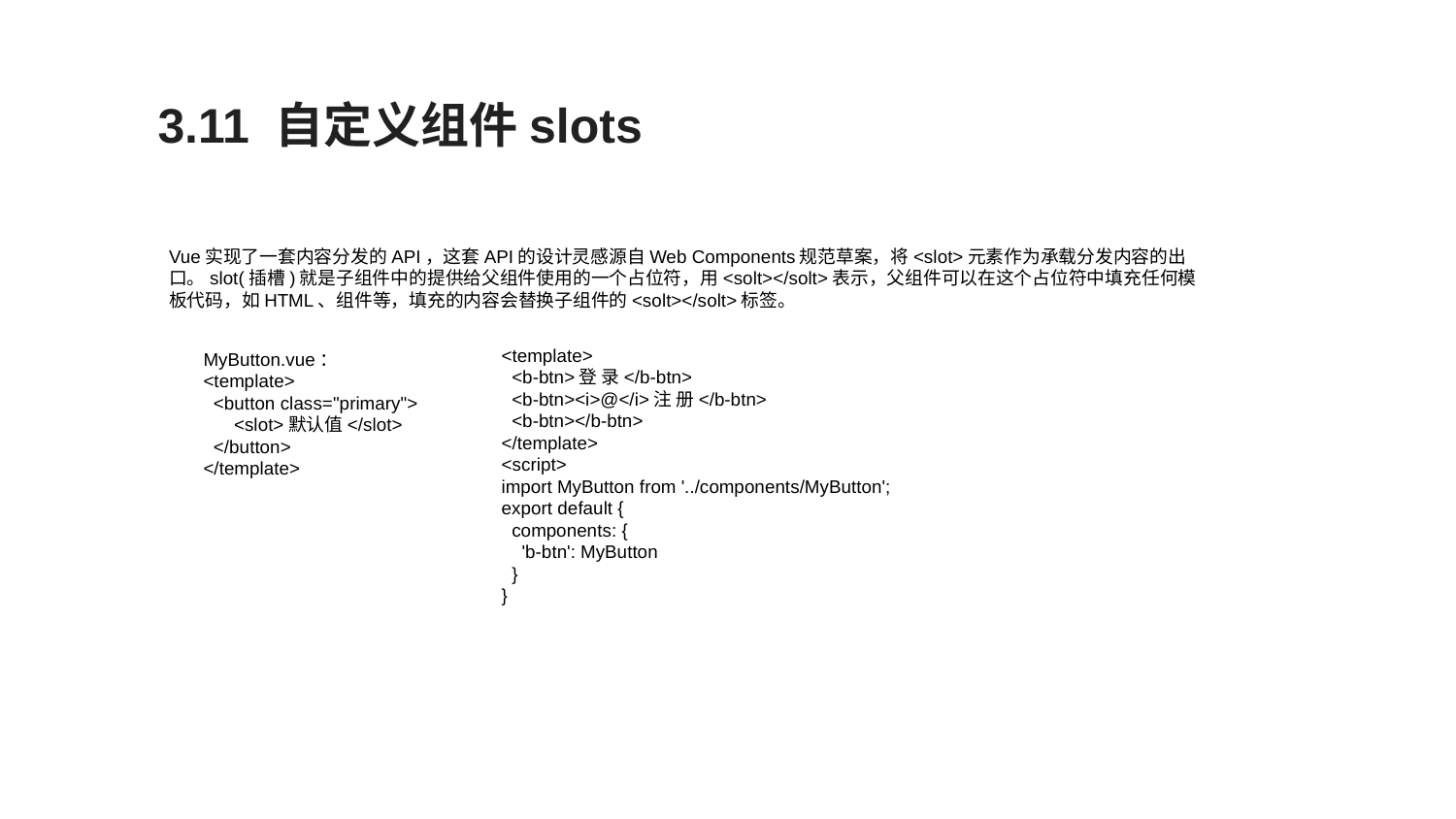

3.11 自定义组件slots
Vue实现了一套内容分发的API，这套API的设计灵感源自Web Components规范草案，将<slot>元素作为承载分发内容的出口。slot(插槽)就是子组件中的提供给父组件使用的一个占位符，用<solt></solt>表示，父组件可以在这个占位符中填充任何模板代码，如HTML、组件等，填充的内容会替换子组件的<solt></solt>标签。
<template>
  <b-btn>登 录</b-btn>
  <b-btn><i>@</i>注 册</b-btn>
  <b-btn></b-btn>
</template>
<script>
import MyButton from '../components/MyButton';
export default {
  components: {
    'b-btn': MyButton
  }
}

MyButton.vue：
<template>
  <button class="primary">
      <slot>默认值</slot>
  </button>
</template>